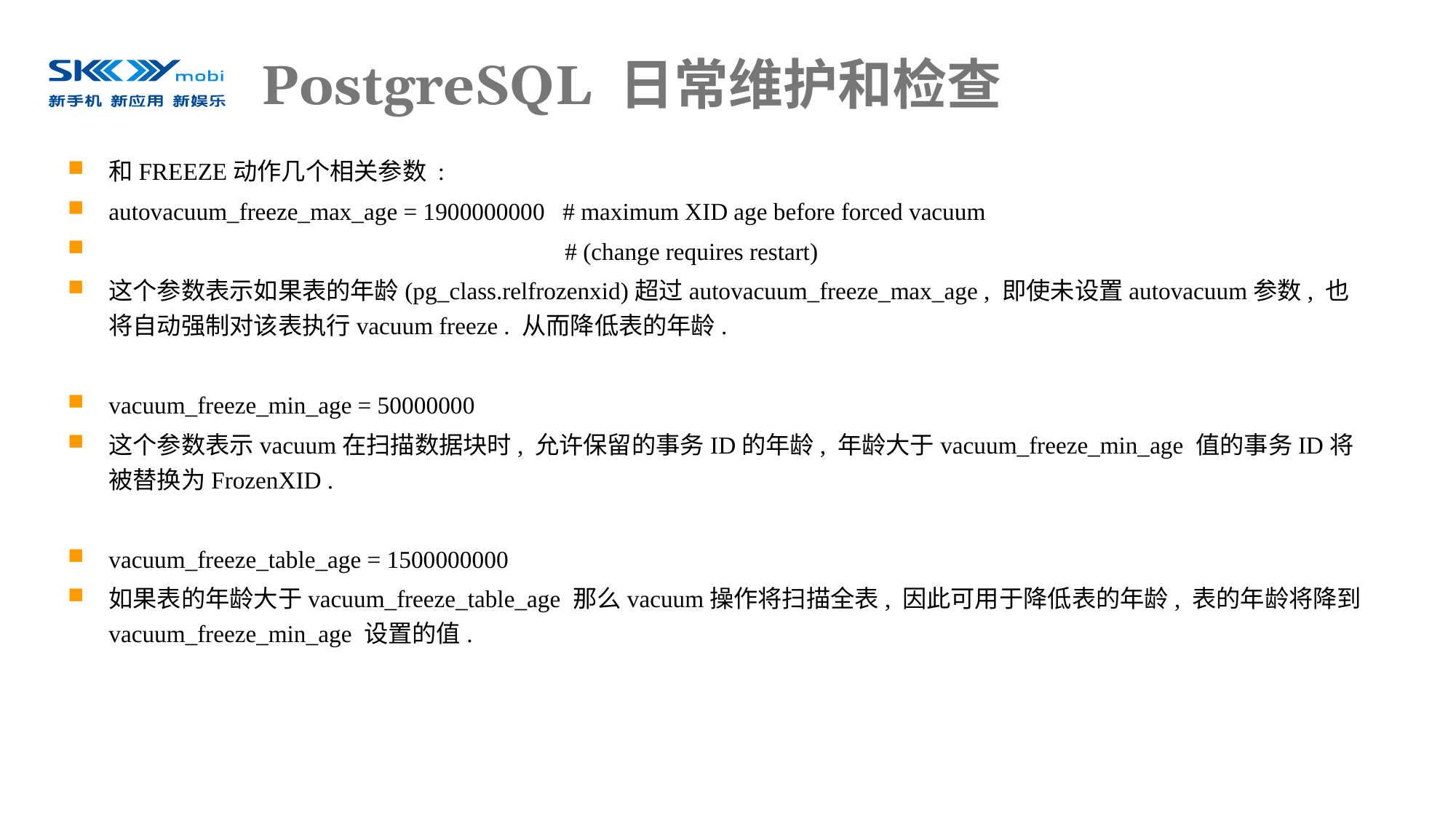

# PostgreSQL 日常维护和检查
和FREEZE动作几个相关参数 :
autovacuum_freeze_max_age = 1900000000   # maximum XID age before forced vacuum
                                                                            # (change requires restart)
这个参数表示如果表的年龄(pg_class.relfrozenxid)超过autovacuum_freeze_max_age , 即使未设置autovacuum参数, 也将自动强制对该表执行vacuum freeze . 从而降低表的年龄.

vacuum_freeze_min_age = 50000000
这个参数表示vacuum在扫描数据块时, 允许保留的事务ID的年龄, 年龄大于vacuum_freeze_min_age 值的事务ID将被替换为FrozenXID .

vacuum_freeze_table_age = 1500000000
如果表的年龄大于vacuum_freeze_table_age 那么vacuum操作将扫描全表, 因此可用于降低表的年龄, 表的年龄将降到vacuum_freeze_min_age 设置的值.